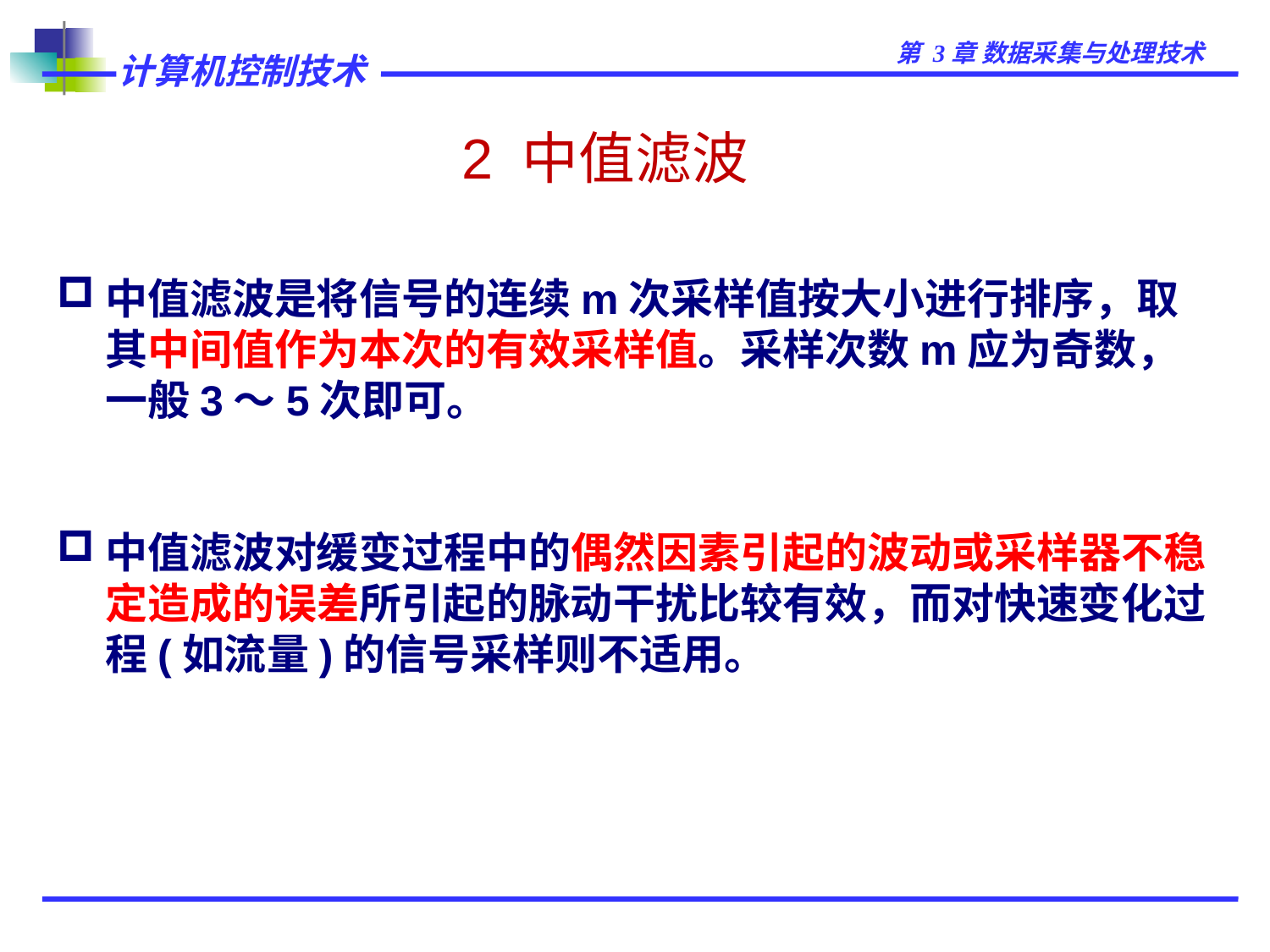

# 2 中值滤波
中值滤波是将信号的连续m次采样值按大小进行排序，取其中间值作为本次的有效采样值。采样次数m应为奇数，一般3～5次即可。

中值滤波对缓变过程中的偶然因素引起的波动或采样器不稳定造成的误差所引起的脉动干扰比较有效，而对快速变化过程(如流量)的信号采样则不适用。